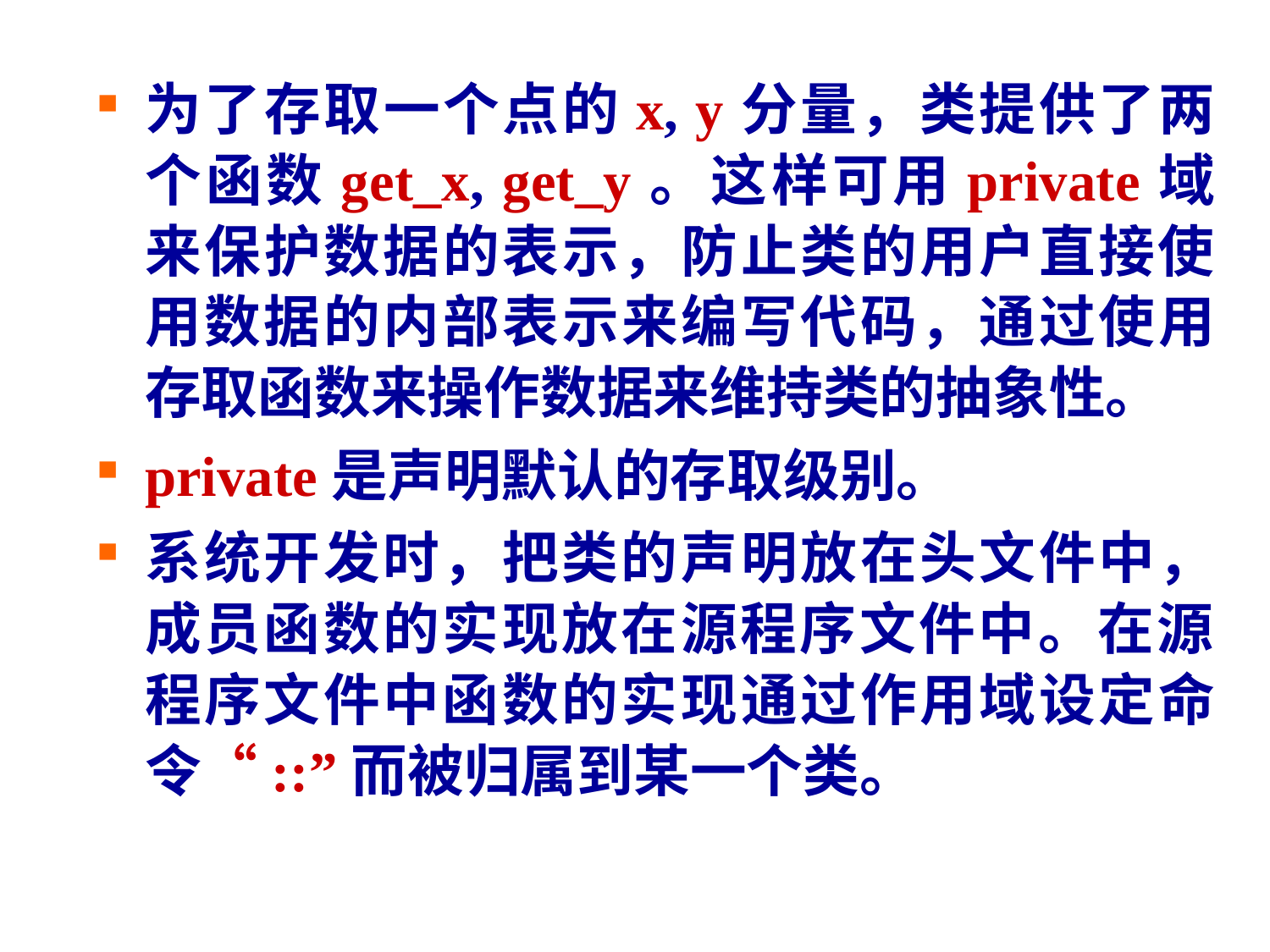

为了存取一个点的x, y分量，类提供了两个函数get_x, get_y。这样可用private域来保护数据的表示，防止类的用户直接使用数据的内部表示来编写代码，通过使用存取函数来操作数据来维持类的抽象性。
private是声明默认的存取级别。
系统开发时，把类的声明放在头文件中，成员函数的实现放在源程序文件中。在源程序文件中函数的实现通过作用域设定命令“::”而被归属到某一个类。
#
58